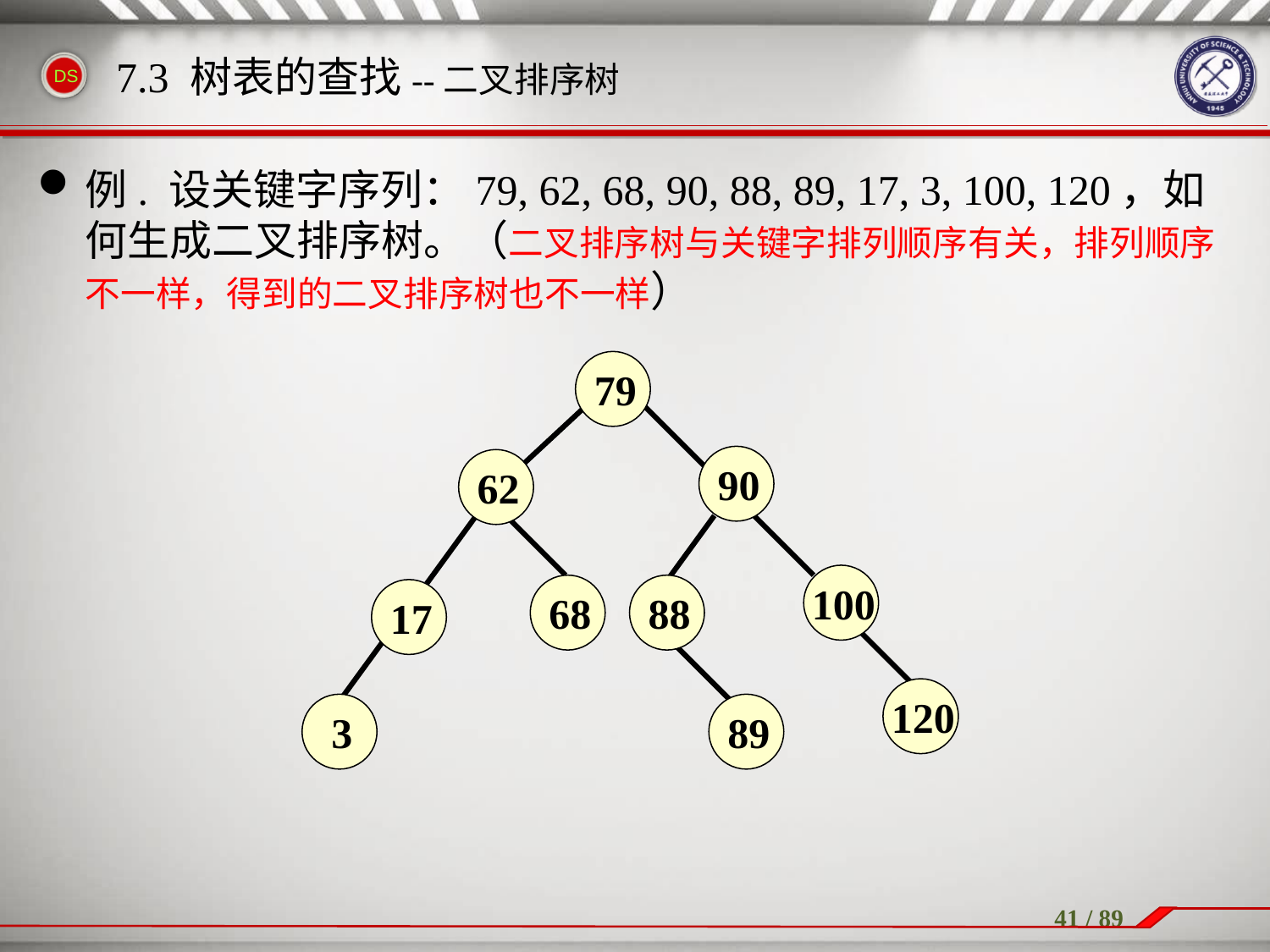

7.3 树表的查找--二叉排序树
例. 设关键字序列：79, 62, 68, 90, 88, 89, 17, 3, 100, 120，如何生成二叉排序树。（二叉排序树与关键字排列顺序有关，排列顺序不一样，得到的二叉排序树也不一样）

79
90
62
100
68
88
17
120
3
89